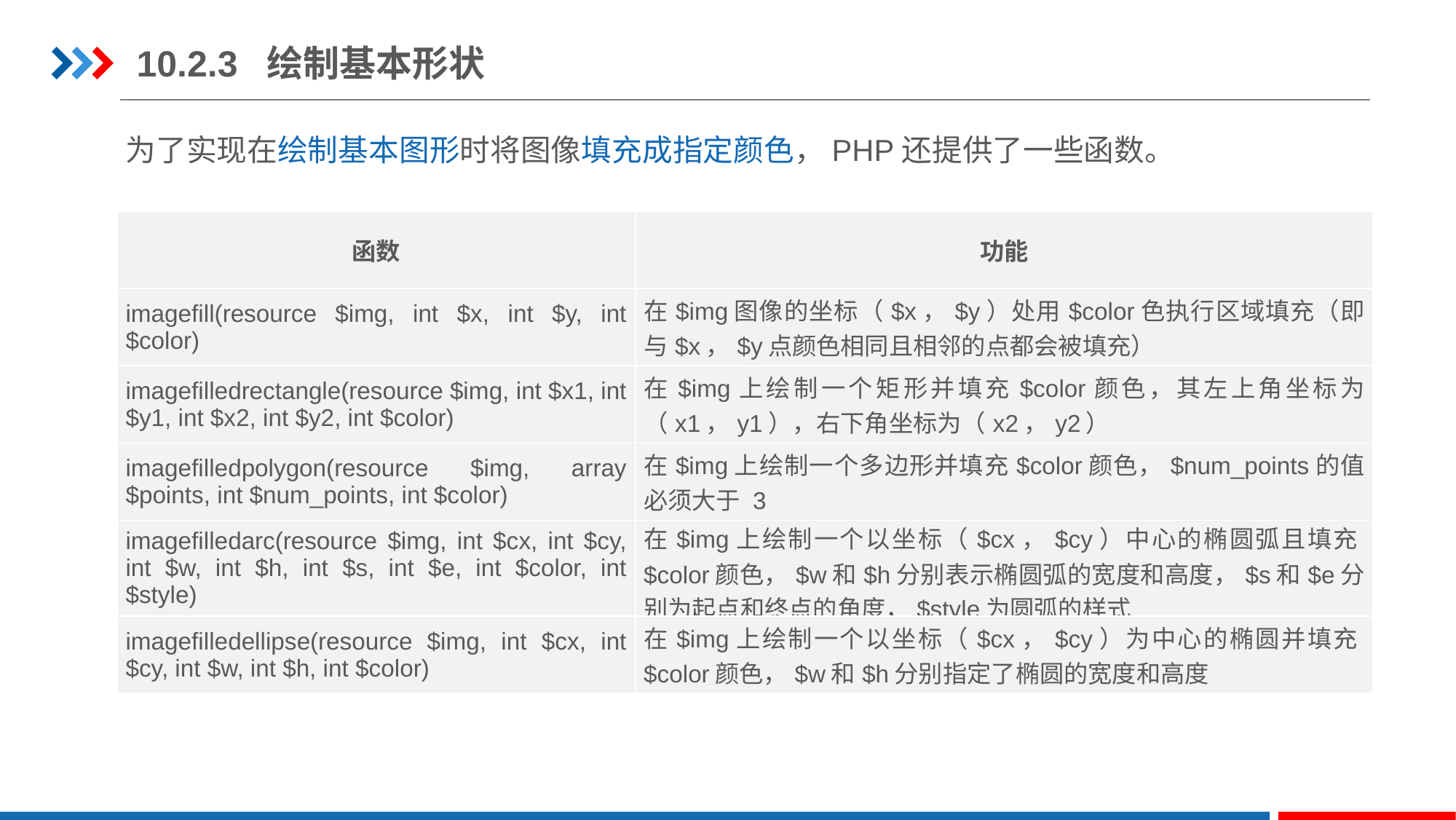

10.2.3  绘制基本形状
为了实现在绘制基本图形时将图像填充成指定颜色，PHP还提供了一些函数。
| 函数 | 功能 |
| --- | --- |
| imagefill(resource $img, int $x, int $y, int $color) | 在$img图像的坐标（$x，$y）处用$color色执行区域填充（即与$x，$y点颜色相同且相邻的点都会被填充） |
| imagefilledrectangle(resource $img, int $x1, int $y1, int $x2, int $y2, int $color) | 在$img上绘制一个矩形并填充$color颜色，其左上角坐标为（x1，y1），右下角坐标为（x2，y2） |
| imagefilledpolygon(resource $img, array $points, int $num\_points, int $color) | 在$img上绘制一个多边形并填充$color颜色，$num\_points的值必须大于 3 |
| imagefilledarc(resource $img, int $cx, int $cy, int $w, int $h, int $s, int $e, int $color, int $style) | 在$img上绘制一个以坐标（$cx，$cy）中心的椭圆弧且填充$color颜色，$w和$h分别表示椭圆弧的宽度和高度，$s和$e分别为起点和终点的角度，$style为圆弧的样式 |
| imagefilledellipse(resource $img, int $cx, int $cy, int $w, int $h, int $color) | 在$img上绘制一个以坐标（$cx，$cy）为中心的椭圆并填充$color颜色，$w和$h分别指定了椭圆的宽度和高度 |